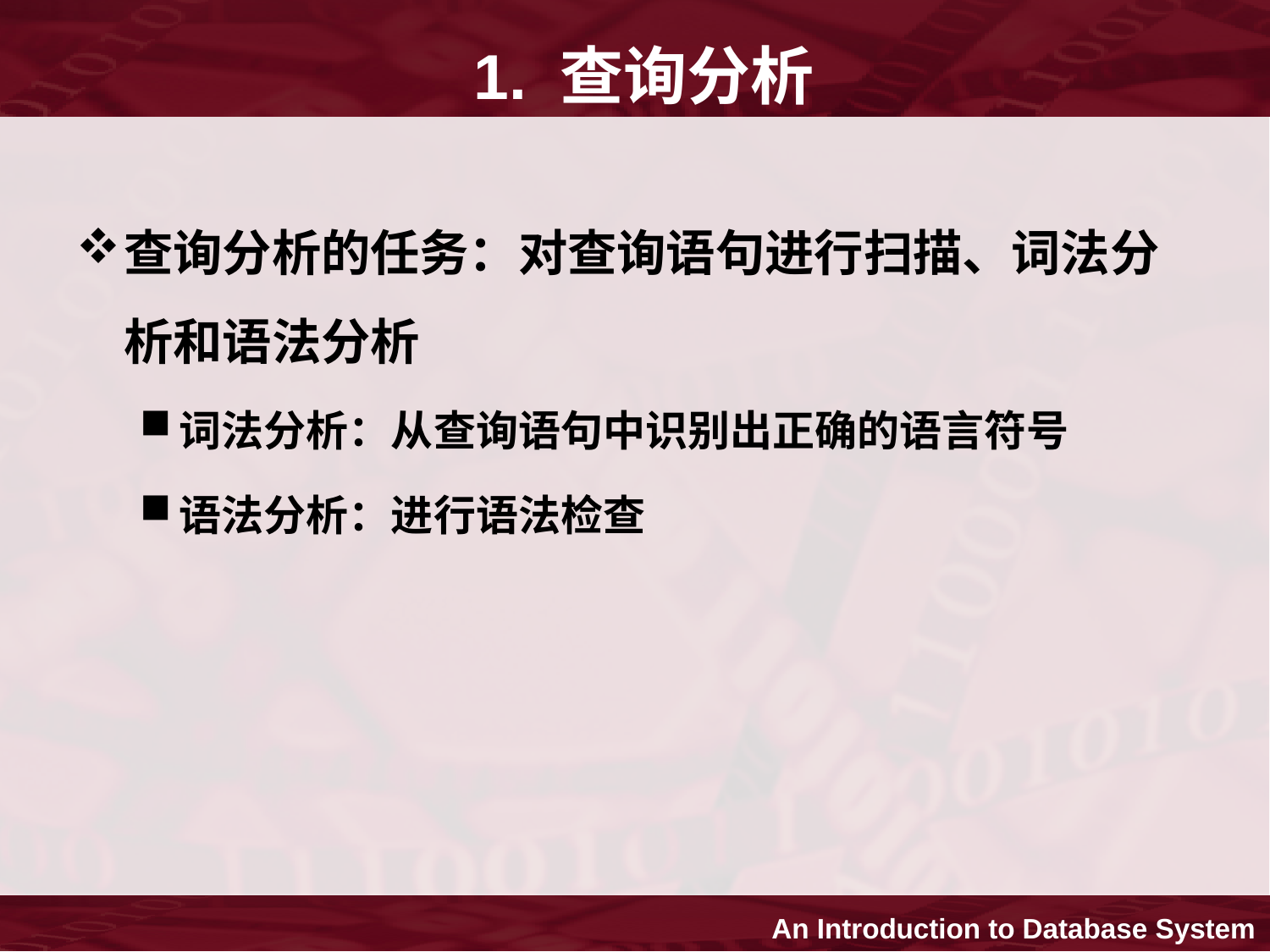

# 1. 查询分析
查询分析的任务：对查询语句进行扫描、词法分析和语法分析
词法分析：从查询语句中识别出正确的语言符号
语法分析：进行语法检查